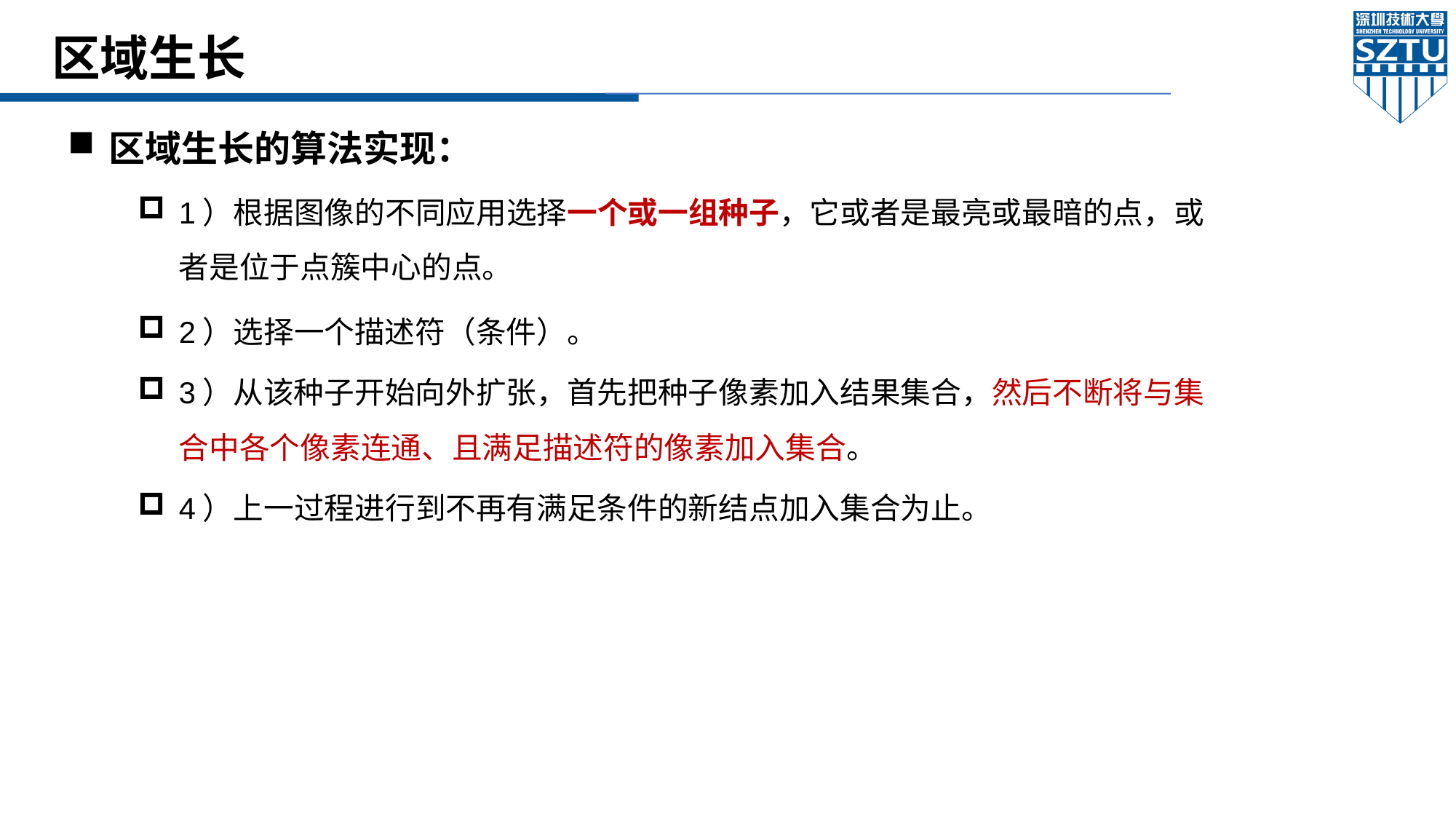

# 区域生长
区域生长的算法实现：
1）根据图像的不同应用选择一个或一组种子，它或者是最亮或最暗的点，或者是位于点簇中心的点。
2）选择一个描述符（条件）。
3）从该种子开始向外扩张，首先把种子像素加入结果集合，然后不断将与集合中各个像素连通、且满足描述符的像素加入集合。
4）上一过程进行到不再有满足条件的新结点加入集合为止。